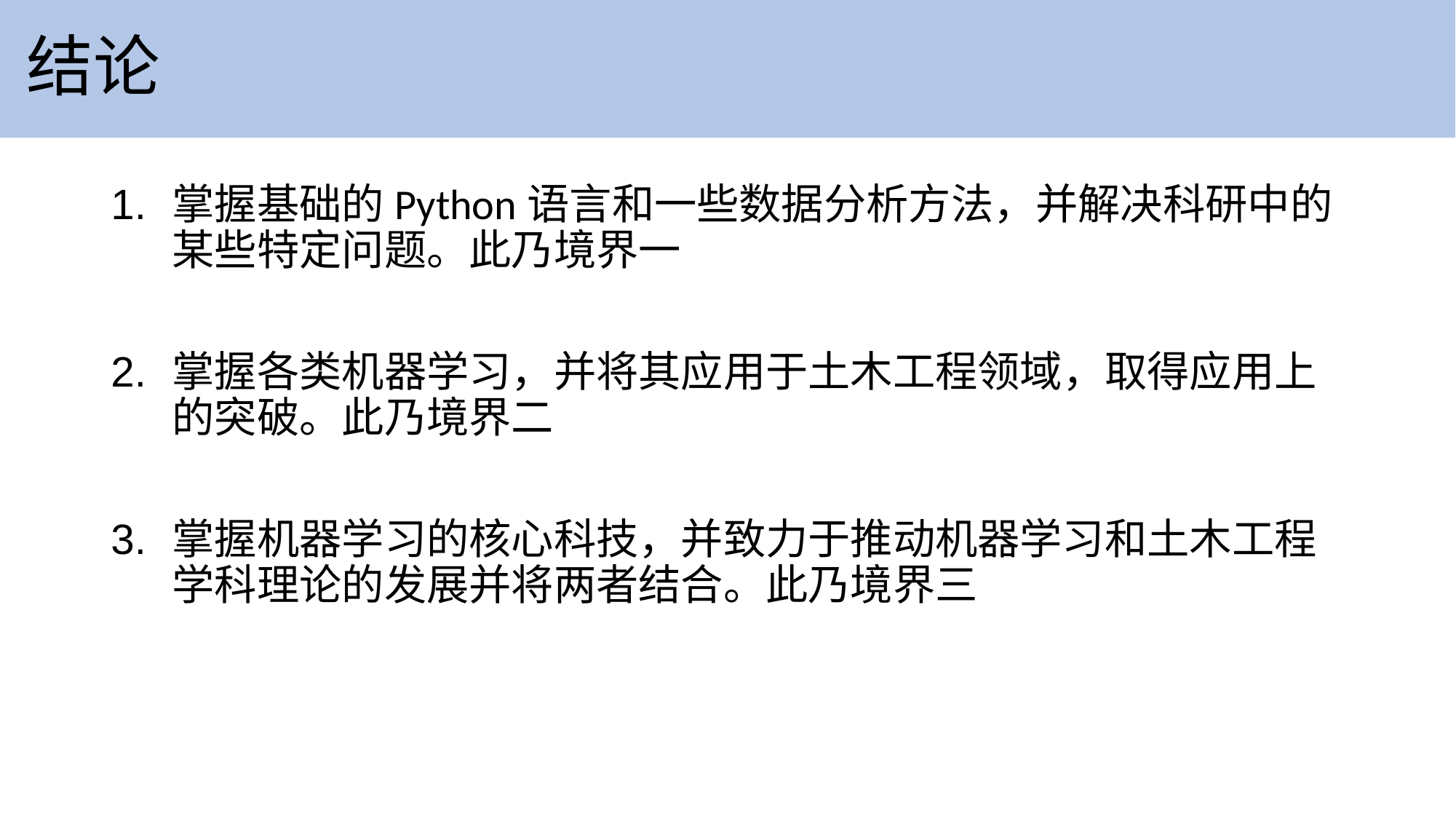

# 结论
掌握基础的Python语言和一些数据分析方法，并解决科研中的某些特定问题。此乃境界一

掌握各类机器学习，并将其应用于土木工程领域，取得应用上的突破。此乃境界二

掌握机器学习的核心科技，并致力于推动机器学习和土木工程学科理论的发展并将两者结合。此乃境界三